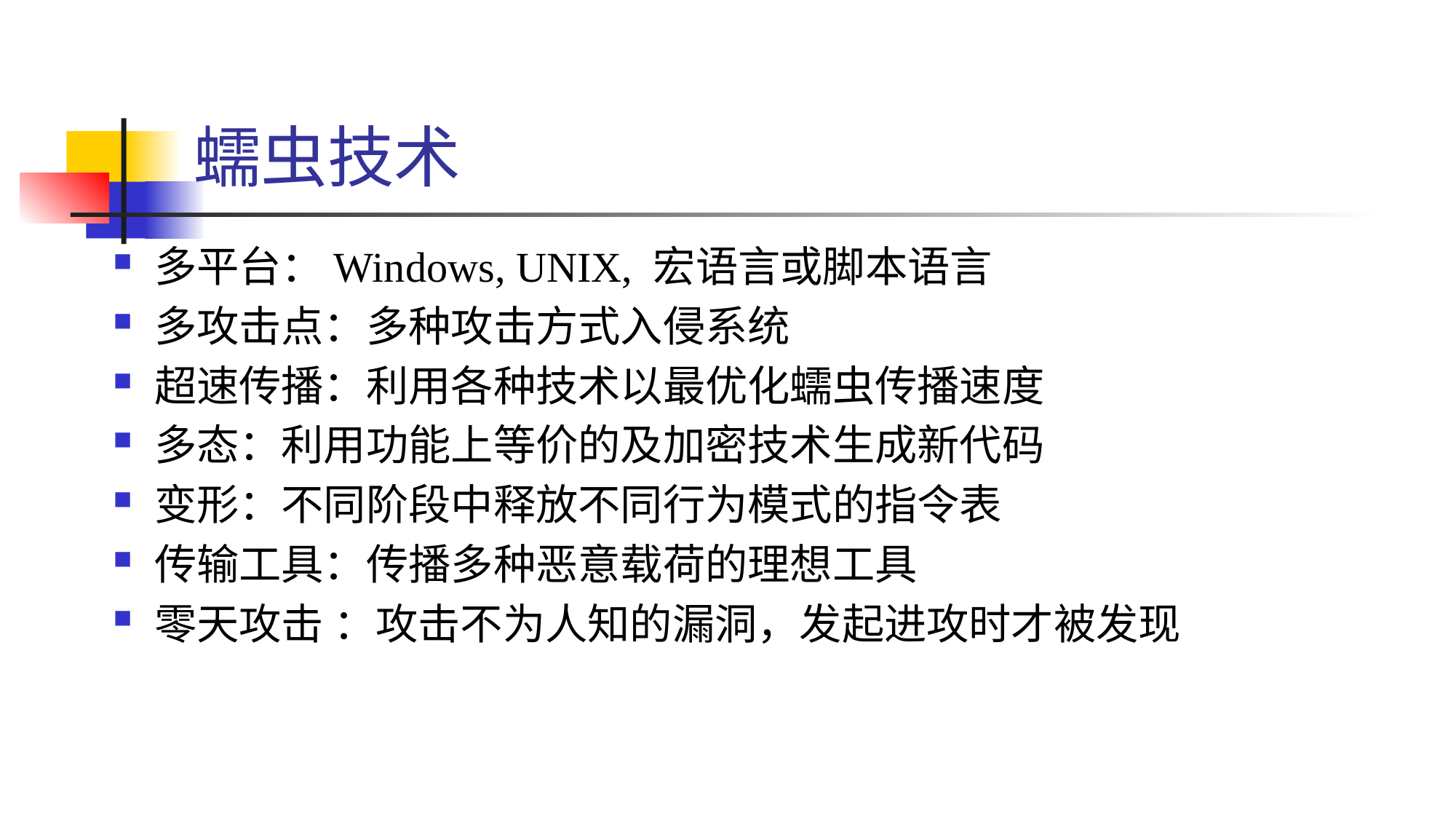

# 蠕虫技术
多平台：Windows, UNIX, 宏语言或脚本语言
多攻击点：多种攻击方式入侵系统
超速传播：利用各种技术以最优化蠕虫传播速度
多态：利用功能上等价的及加密技术生成新代码
变形：不同阶段中释放不同行为模式的指令表
传输工具：传播多种恶意载荷的理想工具
零天攻击 ：攻击不为人知的漏洞，发起进攻时才被发现